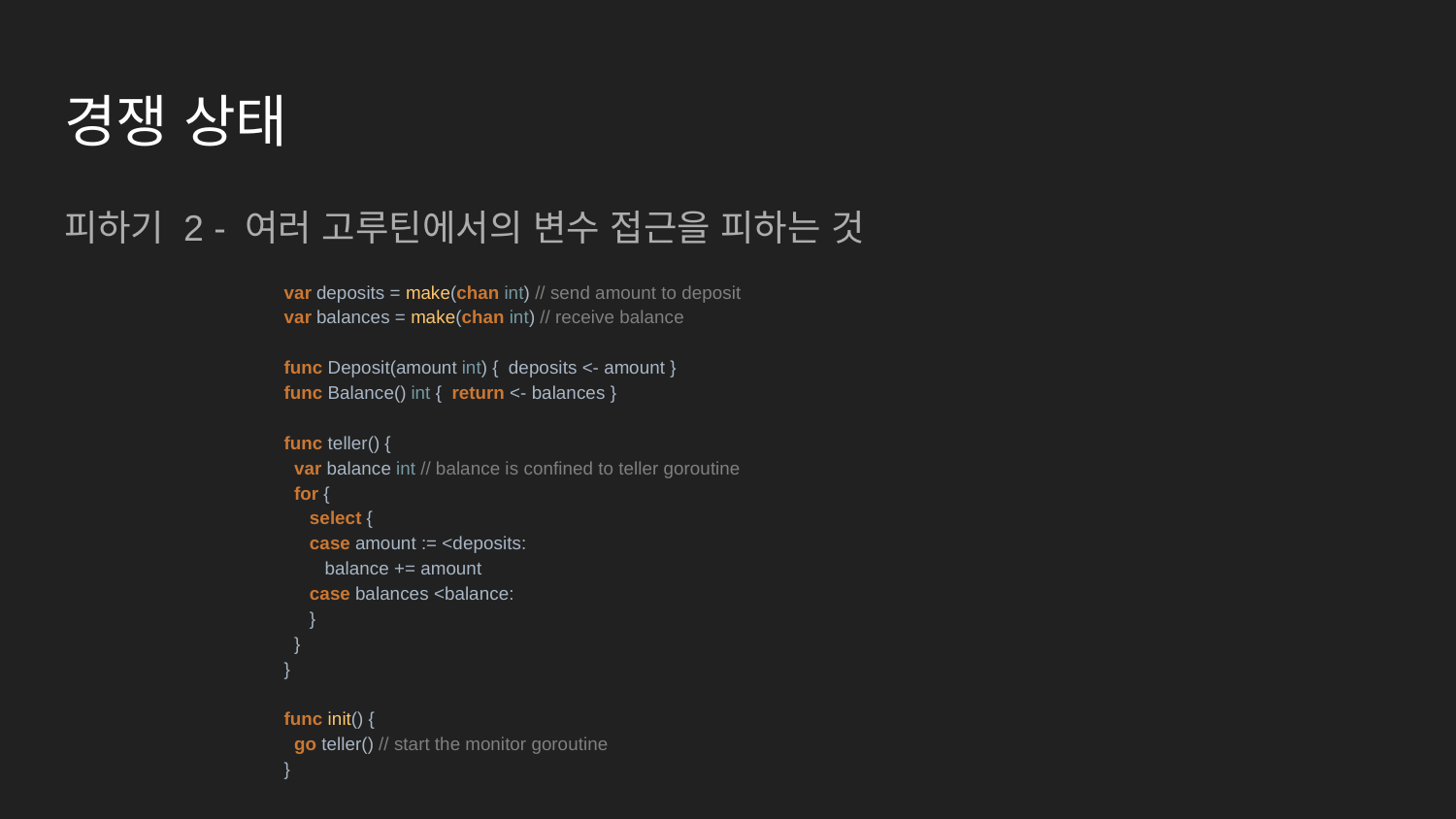

# 경쟁 상태
피하기 2 - 여러 고루틴에서의 변수 접근을 피하는 것
var deposits = make(chan int) // send amount to deposit
var balances = make(chan int) // receive balance

func Deposit(amount int) {  deposits <- amount }
func Balance() int {  return <- balances }

func teller() {
  var balance int // balance is confined to teller goroutine
  for {
     select {
     case amount := <deposits:
        balance += amount
     case balances <balance:
     }
  }
}

func init() {
  go teller() // start the monitor goroutine
}